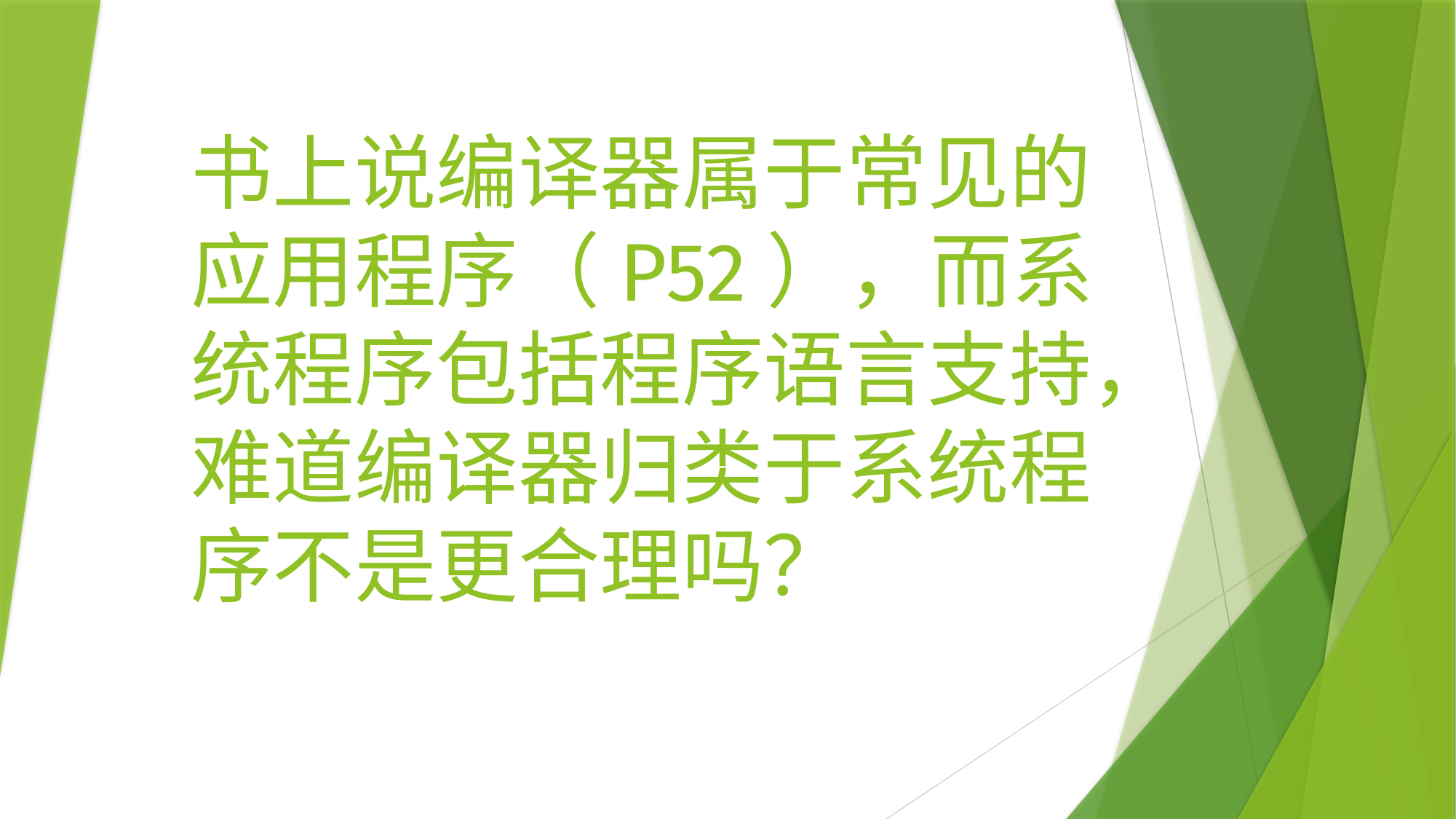

# 书上说编译器属于常见的应用程序（P52），而系统程序包括程序语言支持，难道编译器归类于系统程序不是更合理吗？